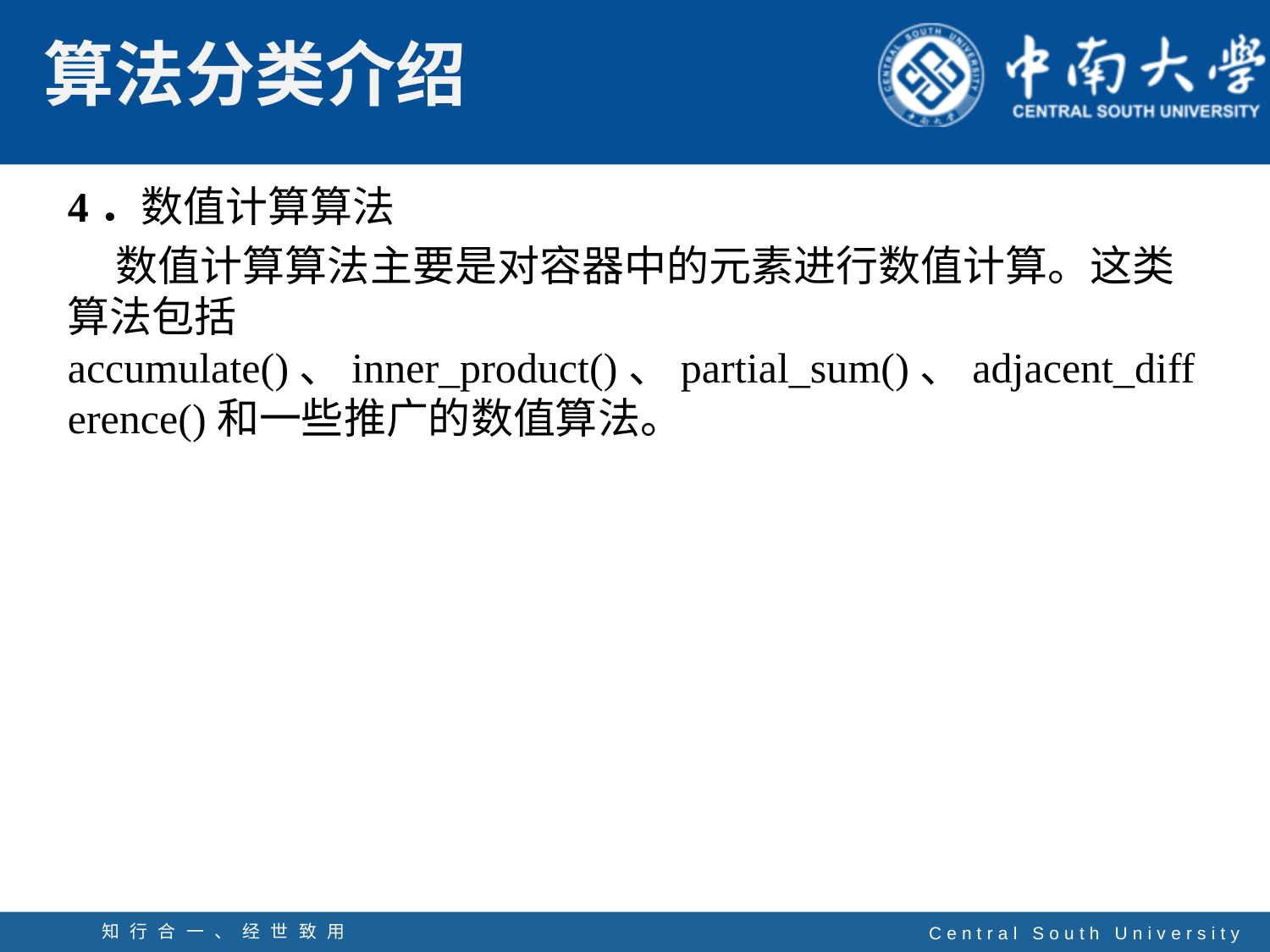

4．数值计算算法
    数值计算算法主要是对容器中的元素进行数值计算。这类算法包括accumulate()、inner_product()、partial_sum()、adjacent_difference()和一些推广的数值算法。

知行合一、经世致用
自强不息 厚德载物
Central South University
39